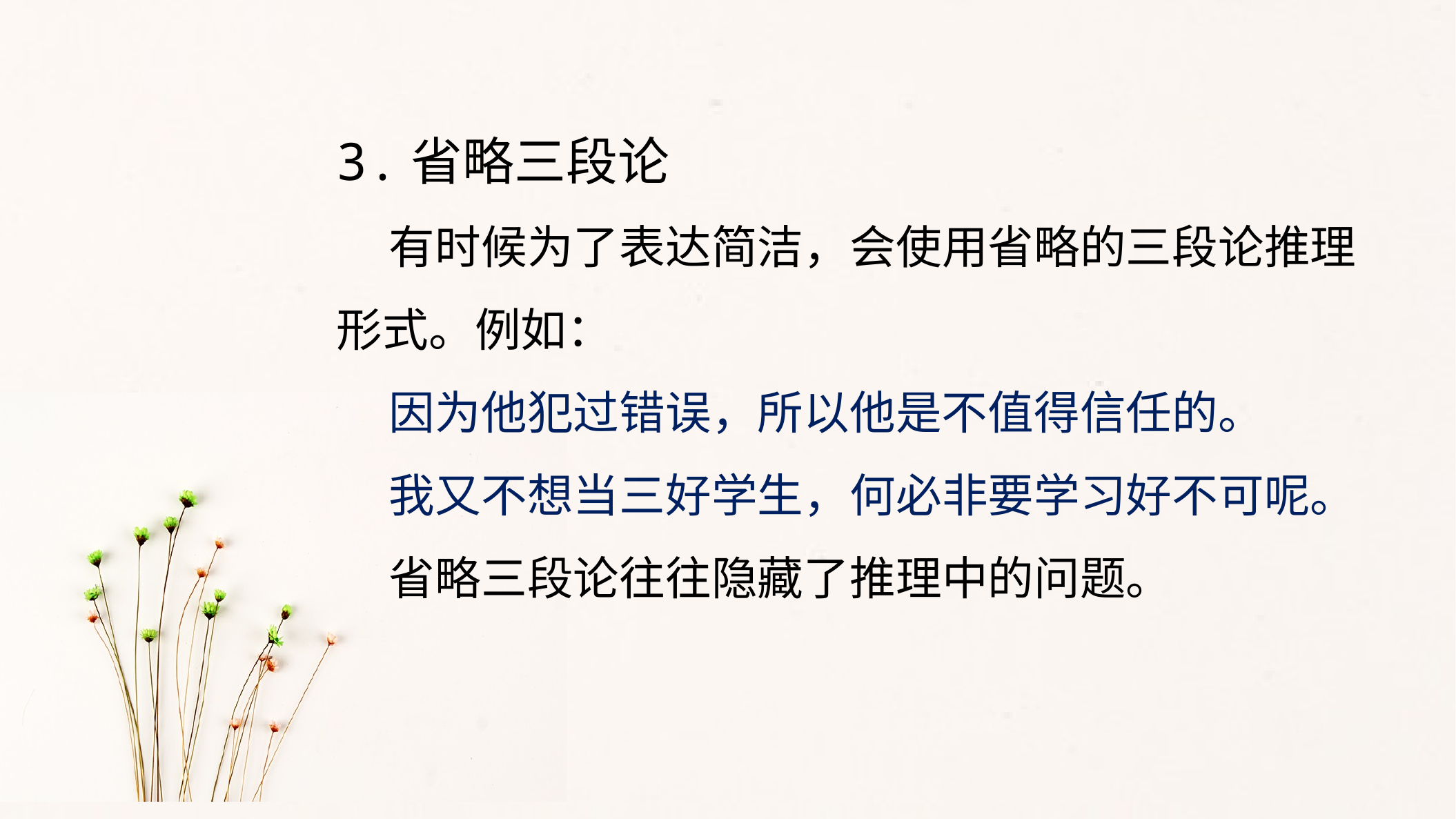

3.省略三段论
    有时候为了表达简洁，会使用省略的三段论推理形式。例如：
    因为他犯过错误，所以他是不值得信任的。
    我又不想当三好学生，何必非要学习好不可呢。
    省略三段论往往隐藏了推理中的问题。